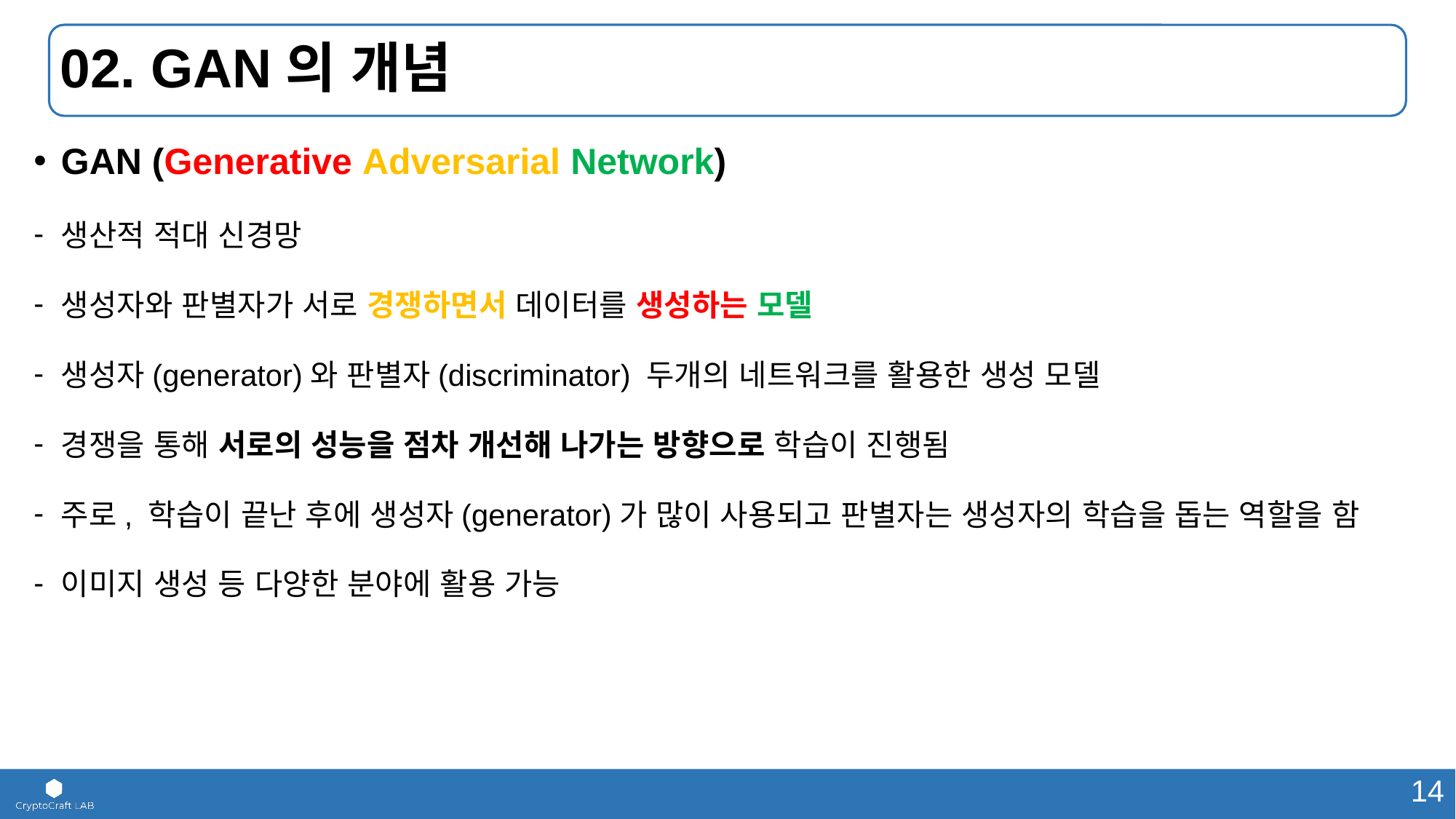

# 02. GAN의 개념
GAN (Generative Adversarial Network)
생산적 적대 신경망
생성자와 판별자가 서로 경쟁하면서 데이터를 생성하는 모델
생성자(generator)와 판별자(discriminator) 두개의 네트워크를 활용한 생성 모델
경쟁을 통해 서로의 성능을 점차 개선해 나가는 방향으로 학습이 진행됨
주로, 학습이 끝난 후에 생성자(generator)가 많이 사용되고 판별자는 생성자의 학습을 돕는 역할을 함
이미지 생성 등 다양한 분야에 활용 가능